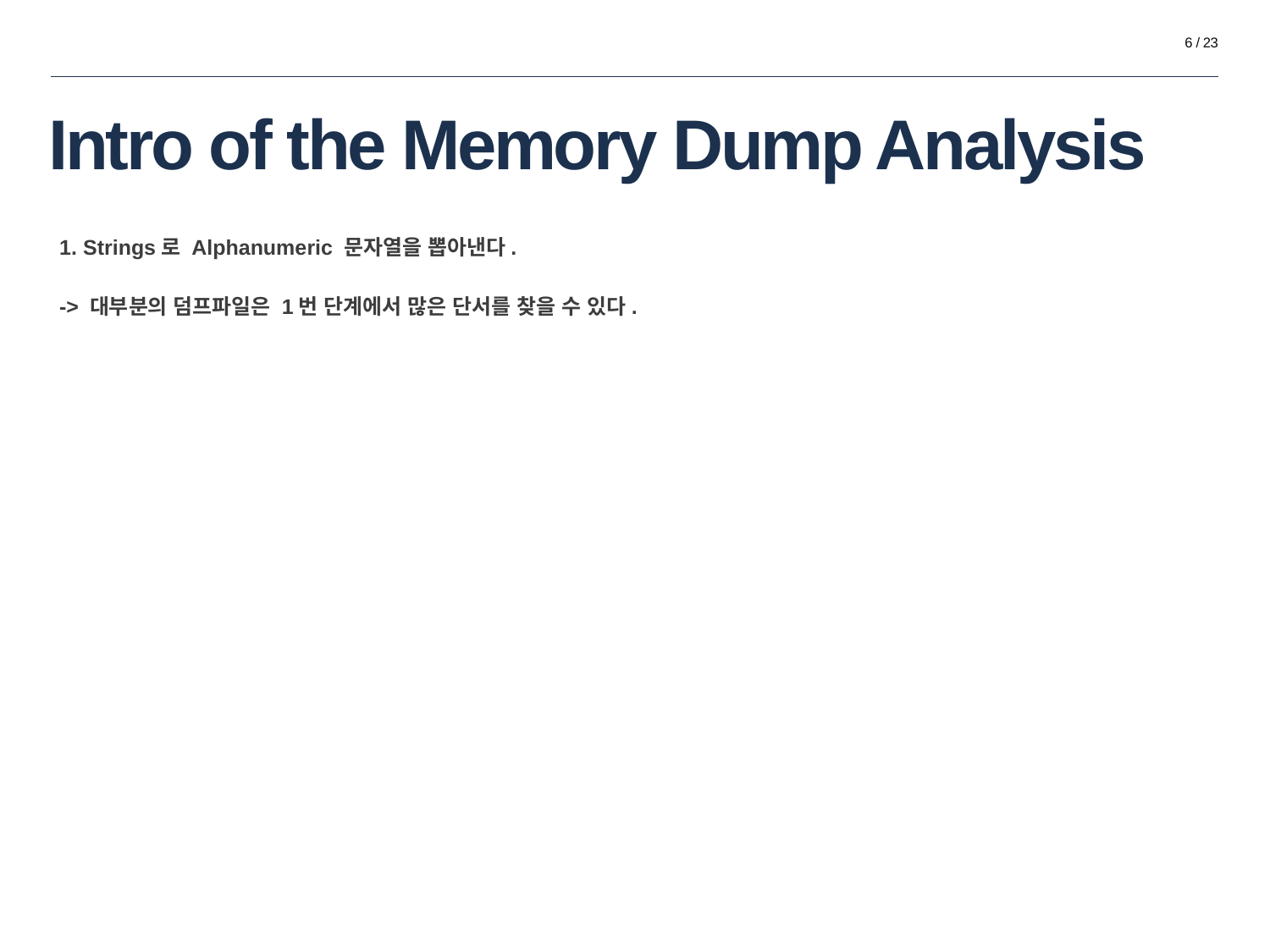

6 / 23
# Intro of the Memory Dump Analysis
1. Strings로 Alphanumeric 문자열을 뽑아낸다.

-> 대부분의 덤프파일은 1번 단계에서 많은 단서를 찾을 수 있다.